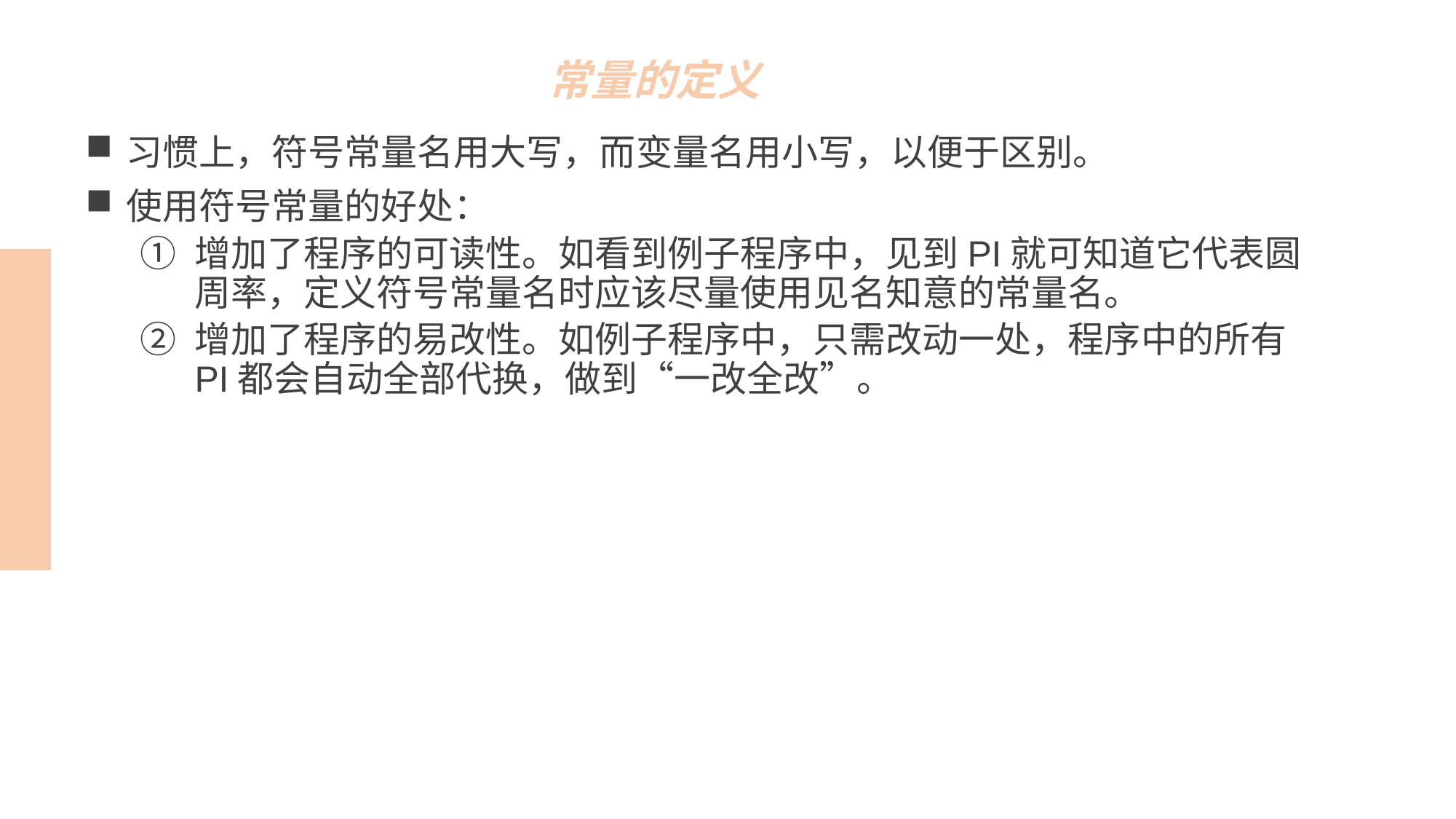

常量的定义
习惯上，符号常量名用大写，而变量名用小写，以便于区别。
使用符号常量的好处：
增加了程序的可读性。如看到例子程序中，见到PI就可知道它代表圆周率，定义符号常量名时应该尽量使用见名知意的常量名。
增加了程序的易改性。如例子程序中，只需改动一处，程序中的所有PI都会自动全部代换，做到“一改全改”。